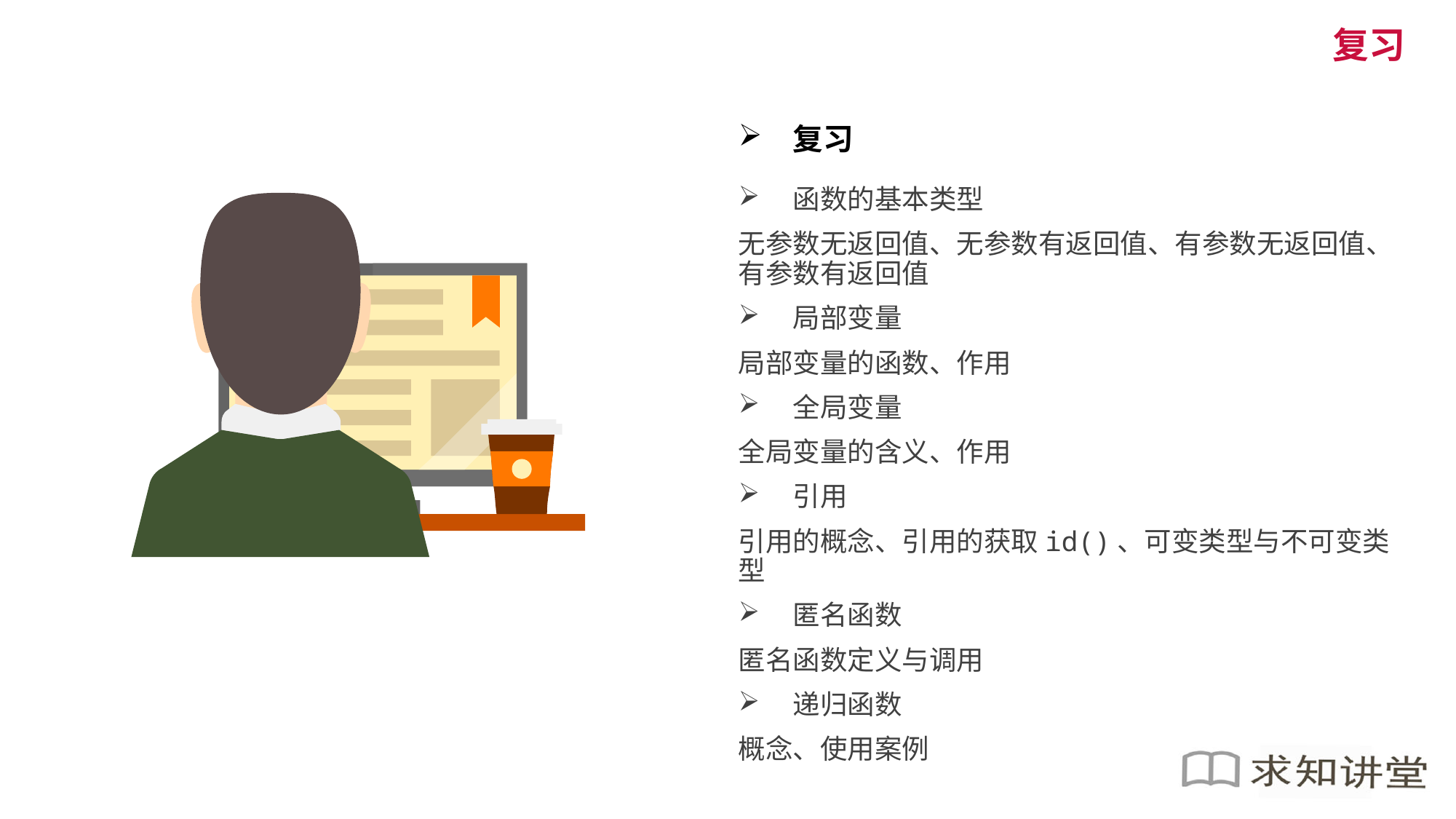

复习
复习
函数的基本类型
无参数无返回值、无参数有返回值、有参数无返回值、有参数有返回值
局部变量
局部变量的函数、作用
全局变量
全局变量的含义、作用
引用
引用的概念、引用的获取id()、可变类型与不可变类型
匿名函数
匿名函数定义与调用
递归函数
概念、使用案例